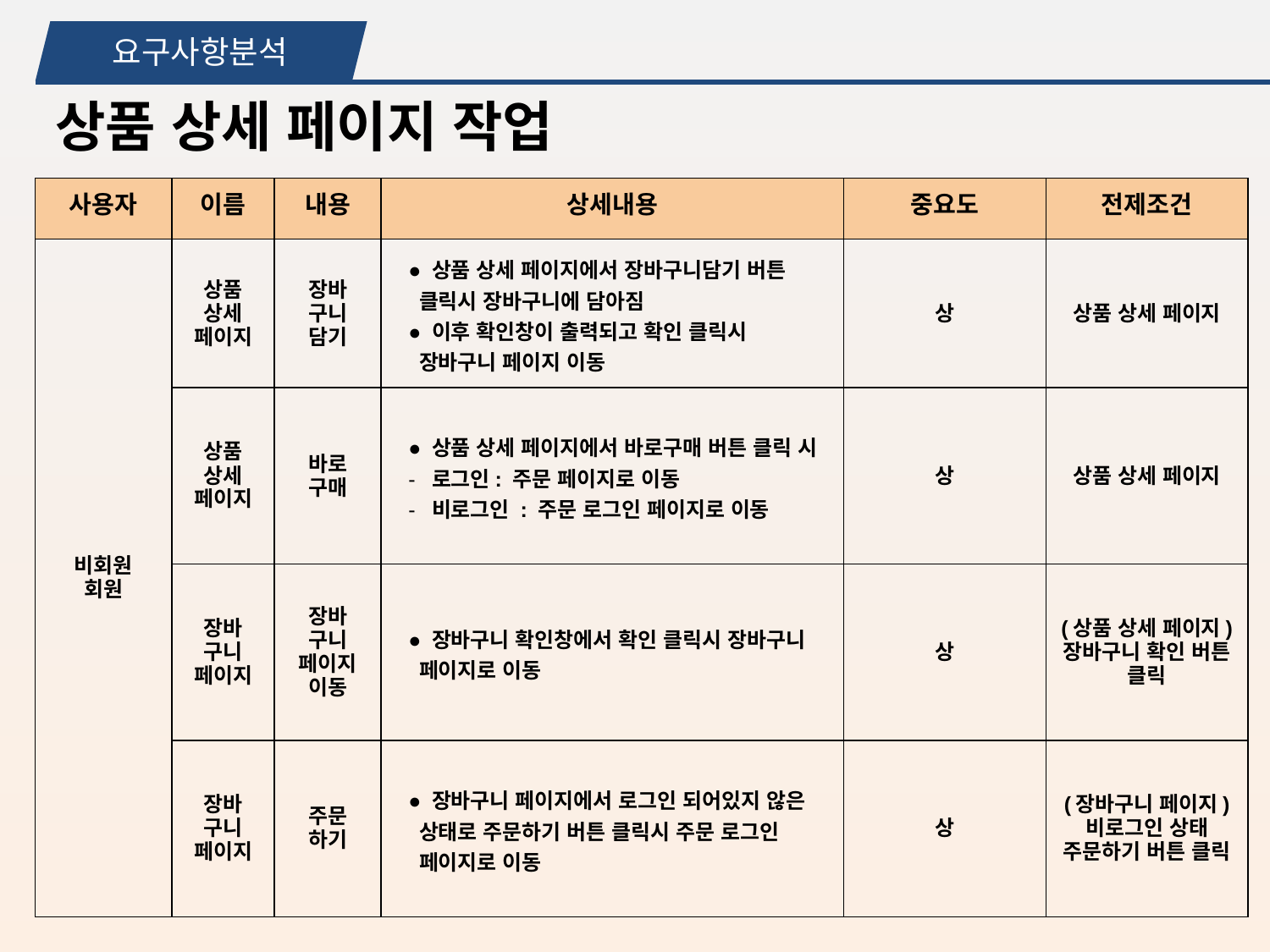

요구사항분석

상품 상세 페이지 작업
| 사용자 | 이름 | 내용 | 상세내용 | 중요도 | 전제조건 |
| --- | --- | --- | --- | --- | --- |
| 비회원 회원 | 상품 상세 페이지 | 장바 구니 담기 | 상품 상세 페이지에서 장바구니담기 버튼 클릭시 장바구니에 담아짐 이후 확인창이 출력되고 확인 클릭시 장바구니 페이지 이동 | 상 | 상품 상세 페이지 |
|  | 상품 상세 페이지 | 바로 구매 | 상품 상세 페이지에서 바로구매 버튼 클릭 시 로그인: 주문 페이지로 이동 비로그인 : 주문 로그인 페이지로 이동 | 상 | 상품 상세 페이지 |
|  | 장바 구니 페이지 | 장바 구니 페이지 이동 | 장바구니 확인창에서 확인 클릭시 장바구니 페이지로 이동 | 상 | (상품 상세 페이지) 장바구니 확인 버튼 클릭 |
|  | 장바 구니 페이지 | 주문 하기 | 장바구니 페이지에서 로그인 되어있지 않은 상태로 주문하기 버튼 클릭시 주문 로그인 페이지로 이동 | 상 | (장바구니 페이지) 비로그인 상태 주문하기 버튼 클릭 |